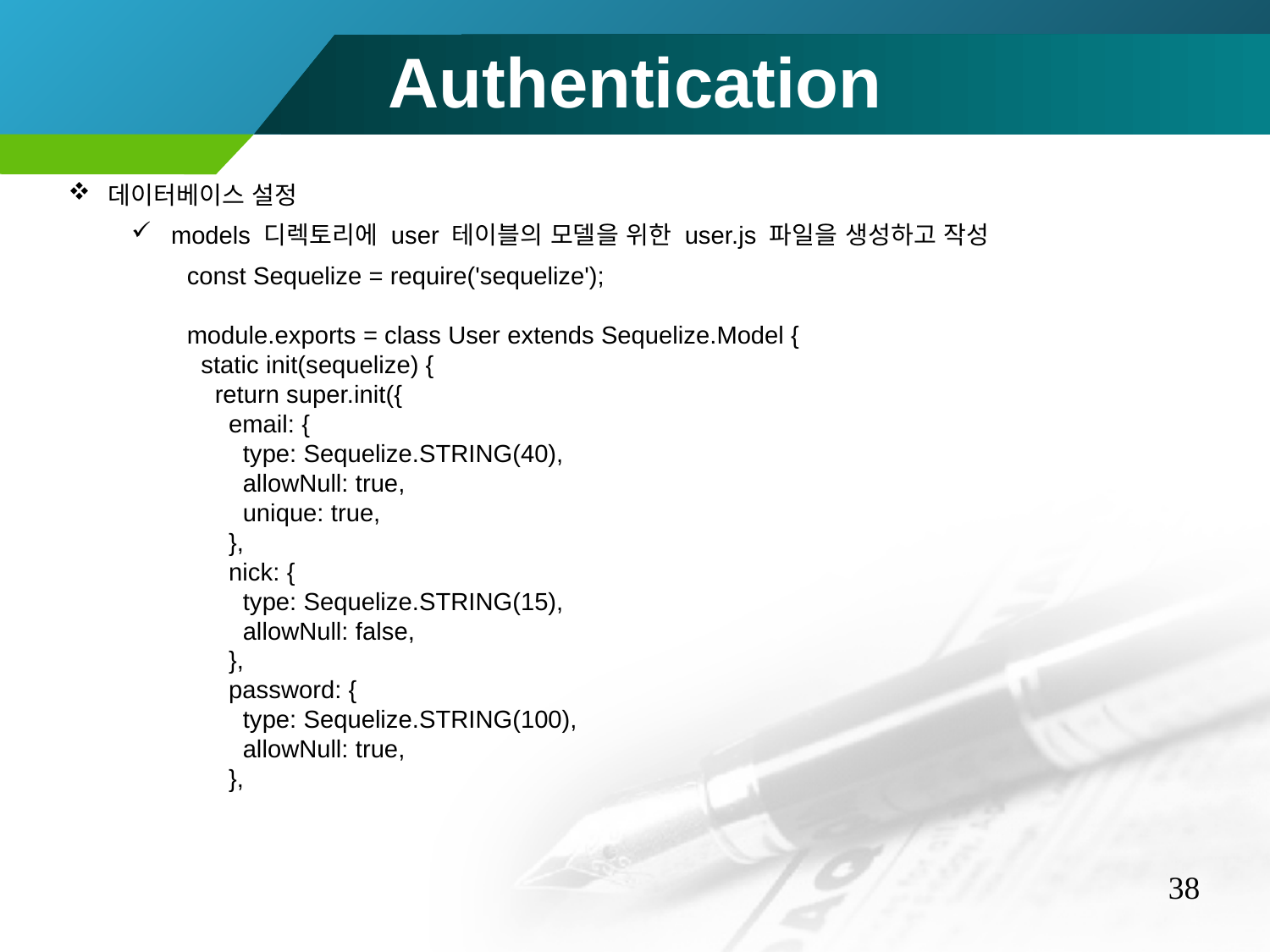

Authentication
데이터베이스 설정
models 디렉토리에 user 테이블의 모델을 위한 user.js 파일을 생성하고 작성
const Sequelize = require('sequelize');

module.exports = class User extends Sequelize.Model {
  static init(sequelize) {
    return super.init({
      email: {
        type: Sequelize.STRING(40),
        allowNull: true,
        unique: true,
      },
      nick: {
        type: Sequelize.STRING(15),
        allowNull: false,
      },
      password: {
        type: Sequelize.STRING(100),
        allowNull: true,
      },

38